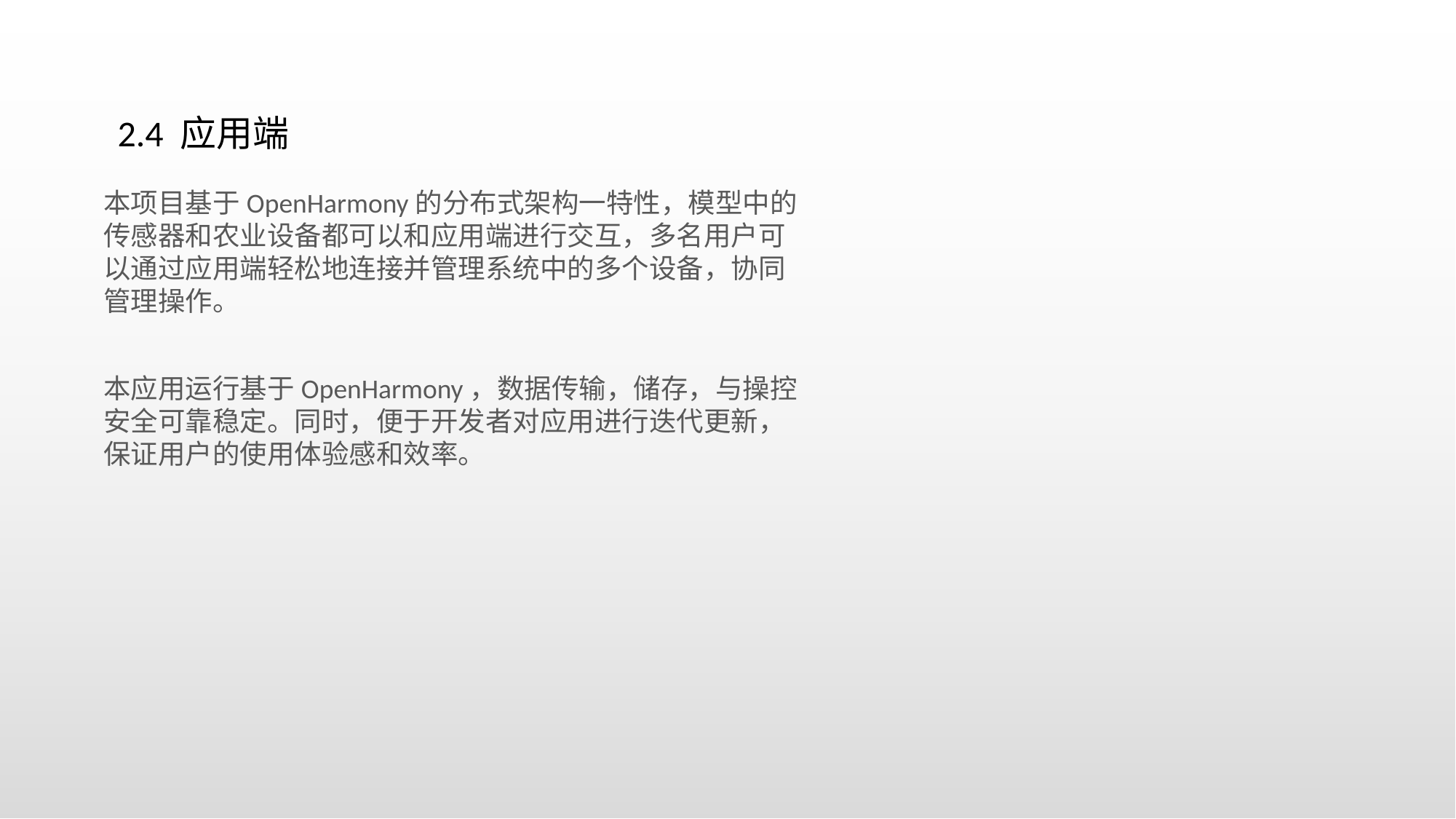

2.4 应用端
本项目基于OpenHarmony的分布式架构一特性，模型中的传感器和农业设备都可以和应用端进行交互，多名用户可以通过应用端轻松地连接并管理系统中的多个设备，协同管理操作。
本应用运行基于OpenHarmony，数据传输，储存，与操控安全可靠稳定。同时，便于开发者对应用进行迭代更新，保证用户的使用体验感和效率。